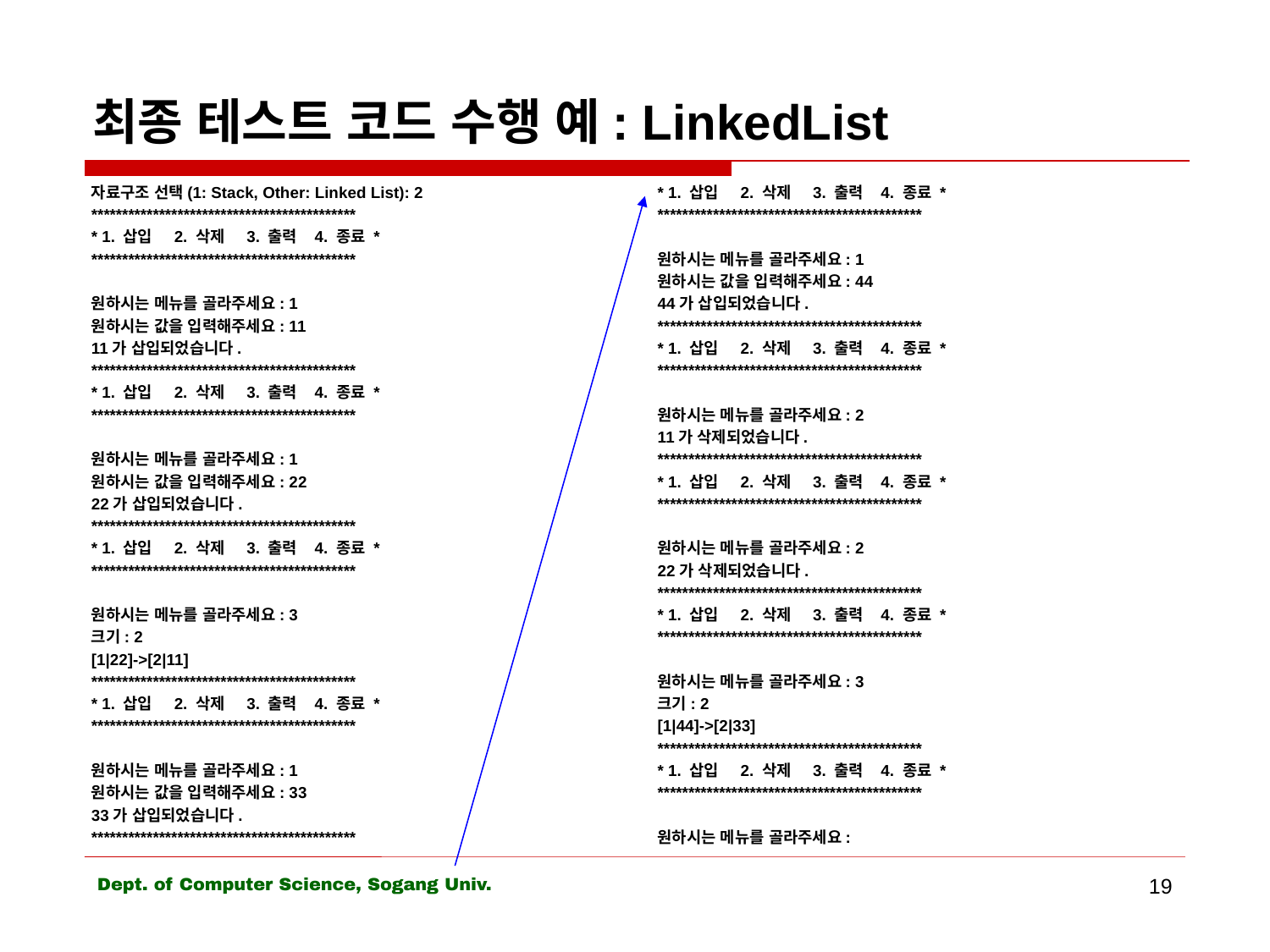

# 최종 테스트 코드 수행 예: LinkedList
자료구조 선택(1: Stack, Other: Linked List): 2
*******************************************
* 1. 삽입    2. 삭제    3. 출력   4. 종료 *
*******************************************

원하시는 메뉴를 골라주세요: 1
원하시는 값을 입력해주세요: 11
11가 삽입되었습니다.
*******************************************
* 1. 삽입    2. 삭제    3. 출력   4. 종료 *
*******************************************

원하시는 메뉴를 골라주세요: 1
원하시는 값을 입력해주세요: 22
22가 삽입되었습니다.
*******************************************
* 1. 삽입    2. 삭제    3. 출력   4. 종료 *
*******************************************

원하시는 메뉴를 골라주세요: 3
크기: 2
[1|22]->[2|11]
*******************************************
* 1. 삽입    2. 삭제    3. 출력   4. 종료 *
*******************************************

원하시는 메뉴를 골라주세요: 1
원하시는 값을 입력해주세요: 33
33가 삽입되었습니다.
*******************************************

* 1. 삽입    2. 삭제    3. 출력   4. 종료 *
*******************************************

원하시는 메뉴를 골라주세요: 1
원하시는 값을 입력해주세요: 44
44가 삽입되었습니다.
*******************************************
* 1. 삽입    2. 삭제    3. 출력   4. 종료 *
*******************************************

원하시는 메뉴를 골라주세요: 2
11가 삭제되었습니다.
*******************************************
* 1. 삽입    2. 삭제    3. 출력   4. 종료 *
*******************************************

원하시는 메뉴를 골라주세요: 2
22가 삭제되었습니다.
*******************************************
* 1. 삽입    2. 삭제    3. 출력   4. 종료 *
*******************************************

원하시는 메뉴를 골라주세요: 3
크기: 2
[1|44]->[2|33]
*******************************************
* 1. 삽입    2. 삭제    3. 출력   4. 종료 *
*******************************************

원하시는 메뉴를 골라주세요:

Dept. of Computer Science, Sogang Univ.
19